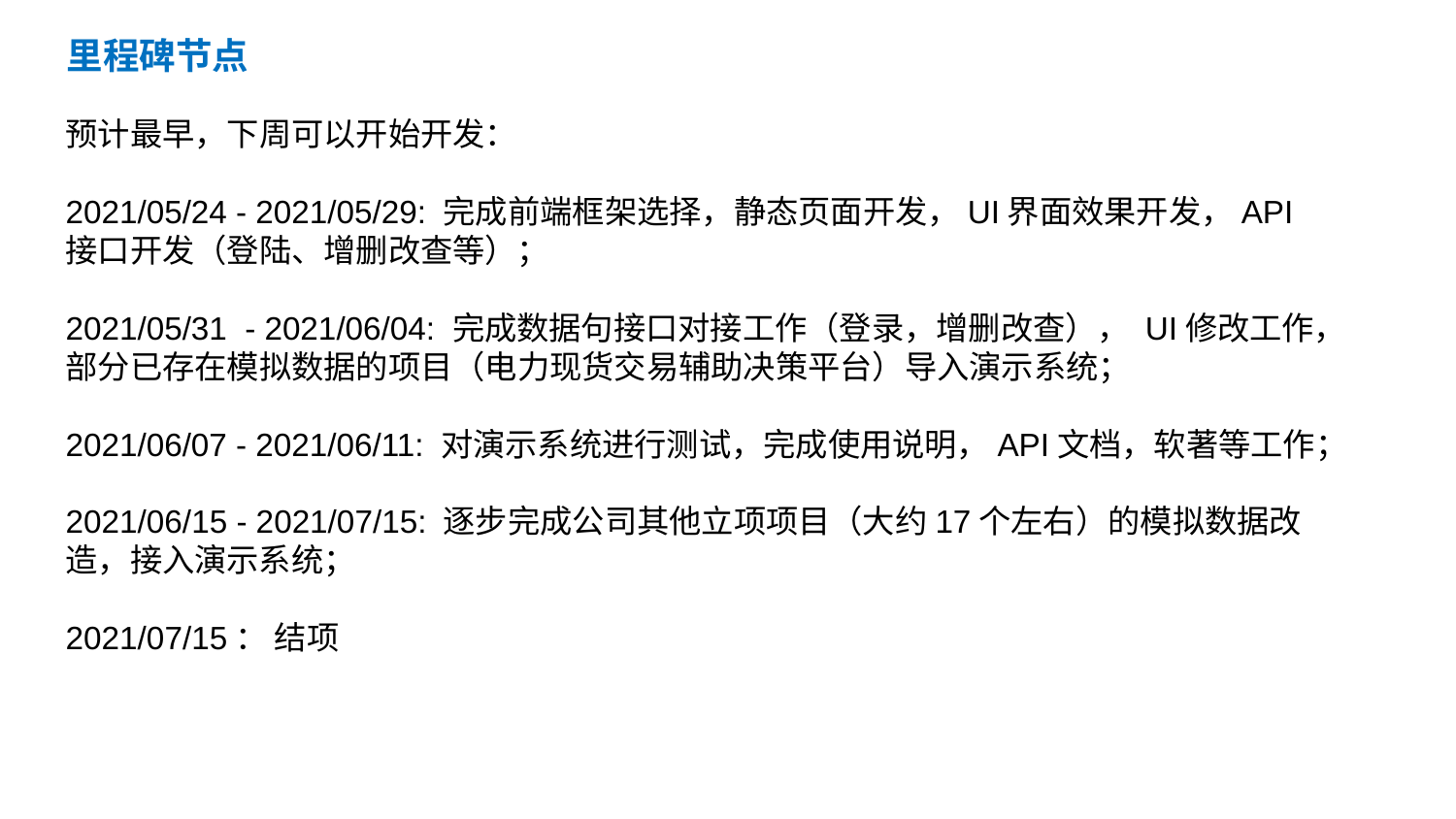

目 录
里程碑节点
预计最早，下周可以开始开发：

2021/05/24 - 2021/05/29: 完成前端框架选择，静态页面开发，UI界面效果开发，API接口开发（登陆、增删改查等）；

2021/05/31  - 2021/06/04: 完成数据句接口对接工作（登录，增删改查）， UI修改工作，部分已存在模拟数据的项目（电力现货交易辅助决策平台）导入演示系统；

2021/06/07 - 2021/06/11: 对演示系统进行测试，完成使用说明，API文档，软著等工作；

2021/06/15 - 2021/07/15: 逐步完成公司其他立项项目（大约17个左右）的模拟数据改造，接入演示系统；

2021/07/15： 结项